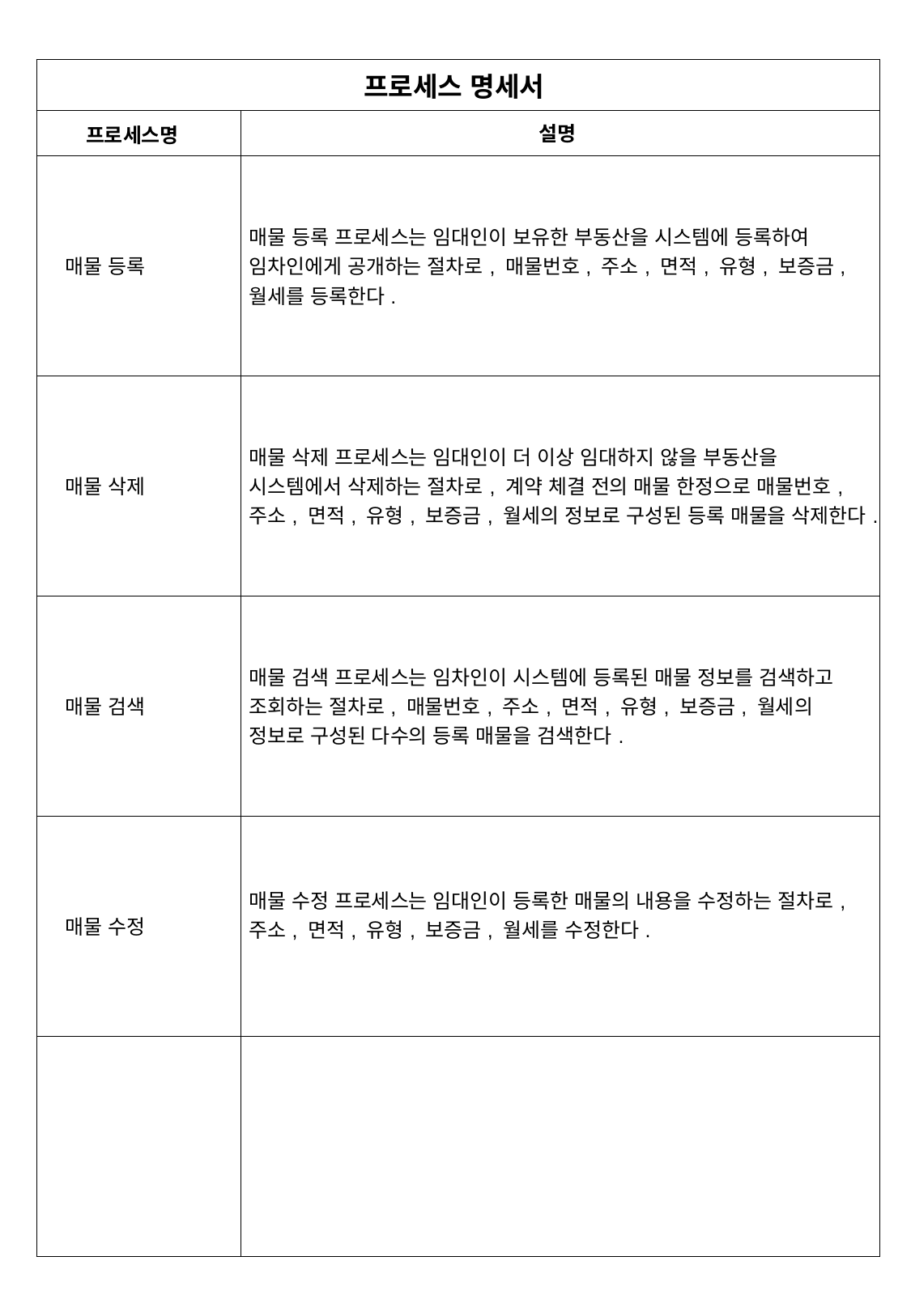

| 프로세스 명세서 |
| --- |
|  |
| 프로세스 명세서 |  |
| --- | --- |
| 프로세스명 | 설명 |
| 매물 등록 | 매물 등록 프로세스는 임대인이 보유한 부동산을 시스템에 등록하여 임차인에게 공개하는 절차로, 매물번호, 주소, 면적, 유형, 보증금, 월세를 등록한다. |
| 매물 삭제 | 매물 삭제 프로세스는 임대인이 더 이상 임대하지 않을 부동산을 시스템에서 삭제하는 절차로, 계약 체결 전의 매물 한정으로 매물번호, 주소, 면적, 유형, 보증금, 월세의 정보로 구성된 등록 매물을 삭제한다. |
| 매물 검색 | 매물 검색 프로세스는 임차인이 시스템에 등록된 매물 정보를 검색하고 조회하는 절차로, 매물번호, 주소, 면적, 유형, 보증금, 월세의 정보로 구성된 다수의 등록 매물을 검색한다. |
| 매물 수정 | 매물 수정 프로세스는 임대인이 등록한 매물의 내용을 수정하는 절차로, 주소, 면적, 유형, 보증금, 월세를 수정한다. |
|  |  |